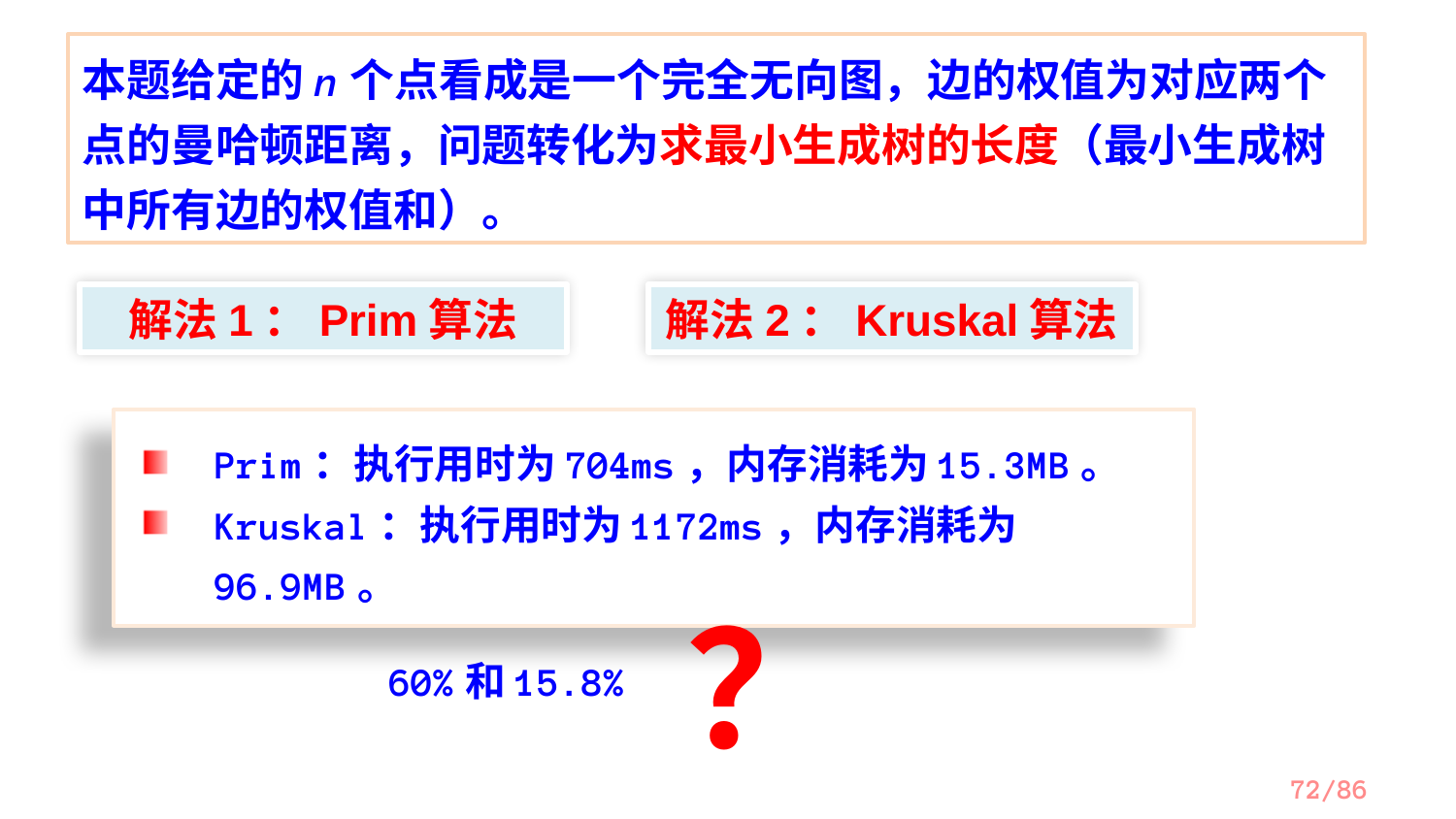

本题给定的n个点看成是一个完全无向图，边的权值为对应两个点的曼哈顿距离，问题转化为求最小生成树的长度（最小生成树中所有边的权值和）。
解法1：Prim算法
解法2：Kruskal算法
Prim：执行用时为704ms，内存消耗为15.3MB。
Kruskal：执行用时为1172ms，内存消耗为96.9MB。
？
60%和15.8%
72/86